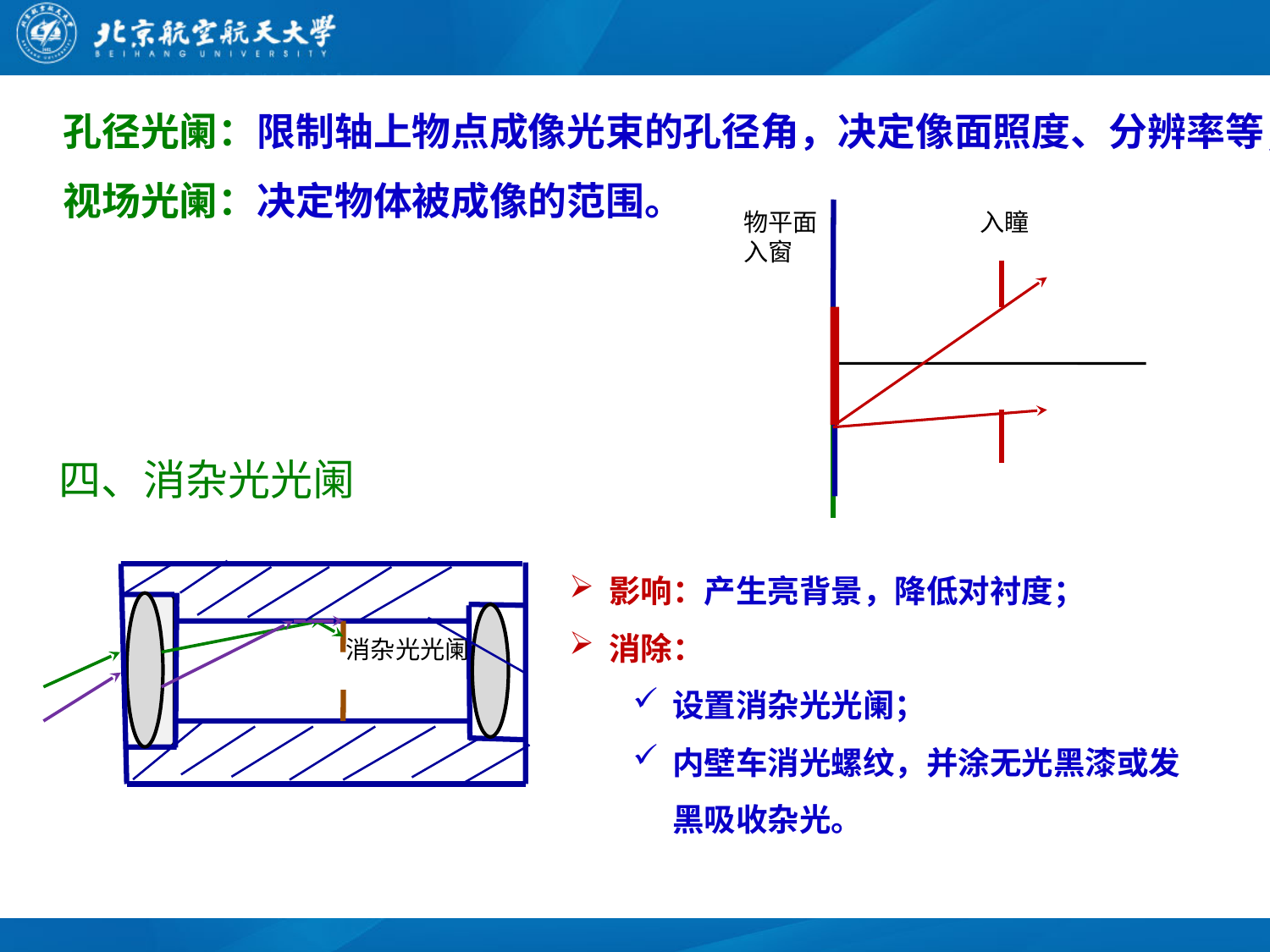

孔径光阑：限制轴上物点成像光束的孔径角，决定像面照度、分辨率等；
视场光阑：决定物体被成像的范围。

入瞳

物平面
入窗

四、消杂光光阑
影响：产生亮背景，降低对衬度；
消除：
设置消杂光光阑；
内壁车消光螺纹，并涂无光黑漆或发黑吸收杂光。

消杂光光阑